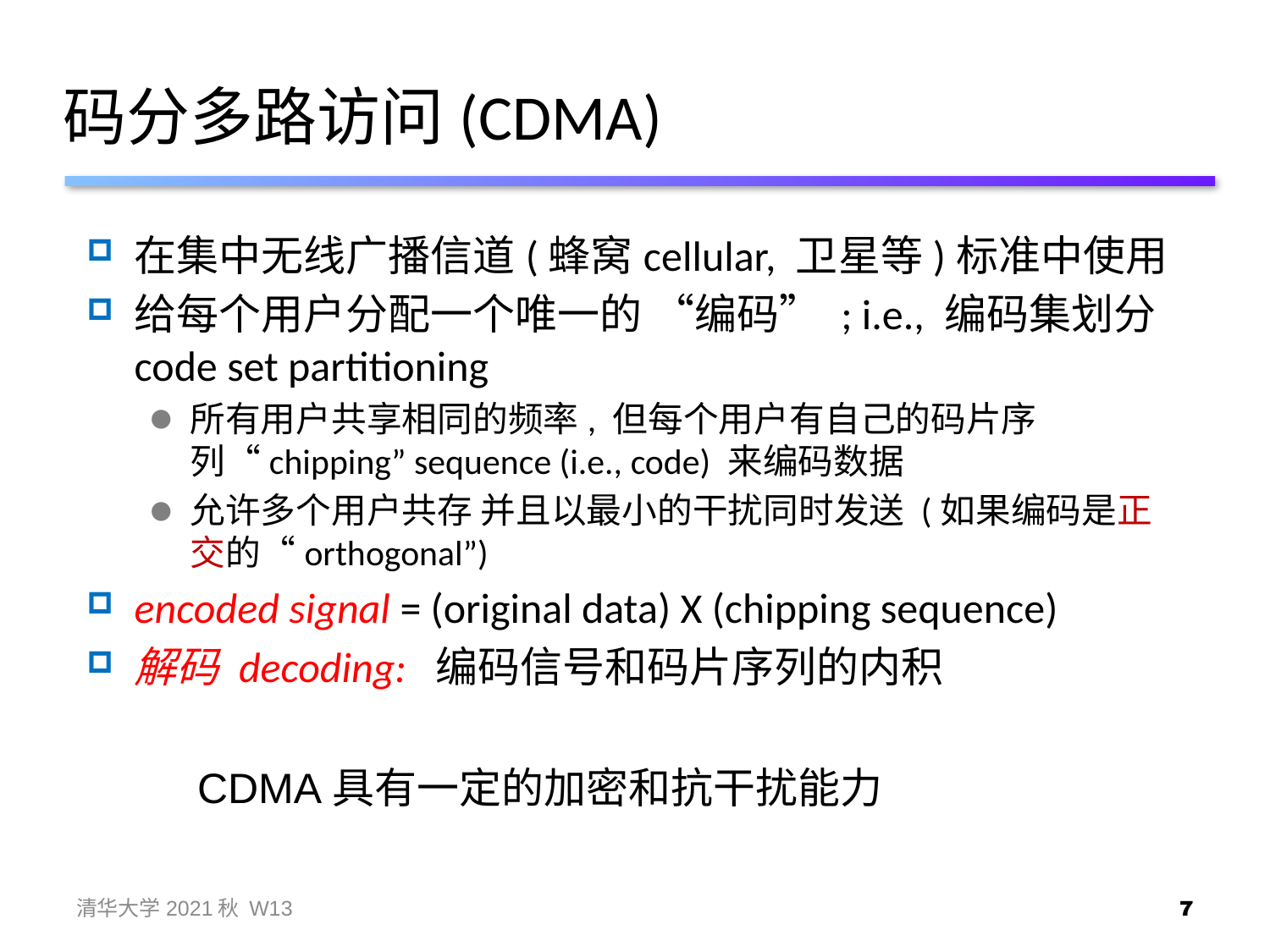

# 码分多路访问(CDMA)
在集中无线广播信道(蜂窝cellular, 卫星等)标准中使用
给每个用户分配一个唯一的 “编码” ; i.e., 编码集划分code set partitioning
所有用户共享相同的频率, 但每个用户有自己的码片序列“chipping” sequence (i.e., code) 来编码数据
允许多个用户共存 并且以最小的干扰同时发送 (如果编码是正交的“orthogonal”)
encoded signal = (original data) X (chipping sequence)
解码 decoding:  编码信号和码片序列的内积
CDMA具有一定的加密和抗干扰能力
清华大学2021秋 W13
7